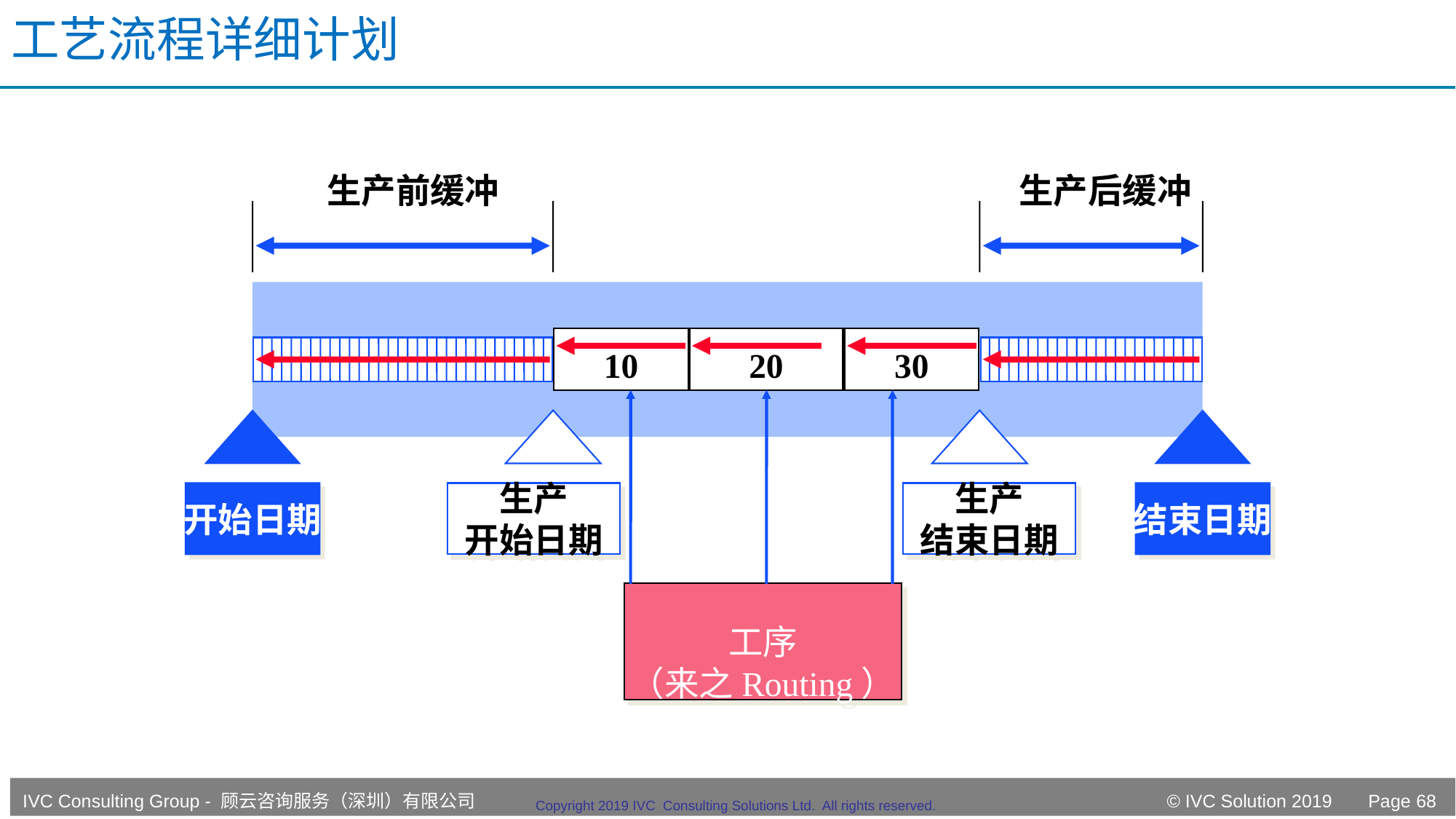

# 工艺流程详细计划
生产前缓冲
生产后缓冲

10
20
30

开始日期
结束日期
生产
开始日期
生产
结束日期

工序
（来之Routing）